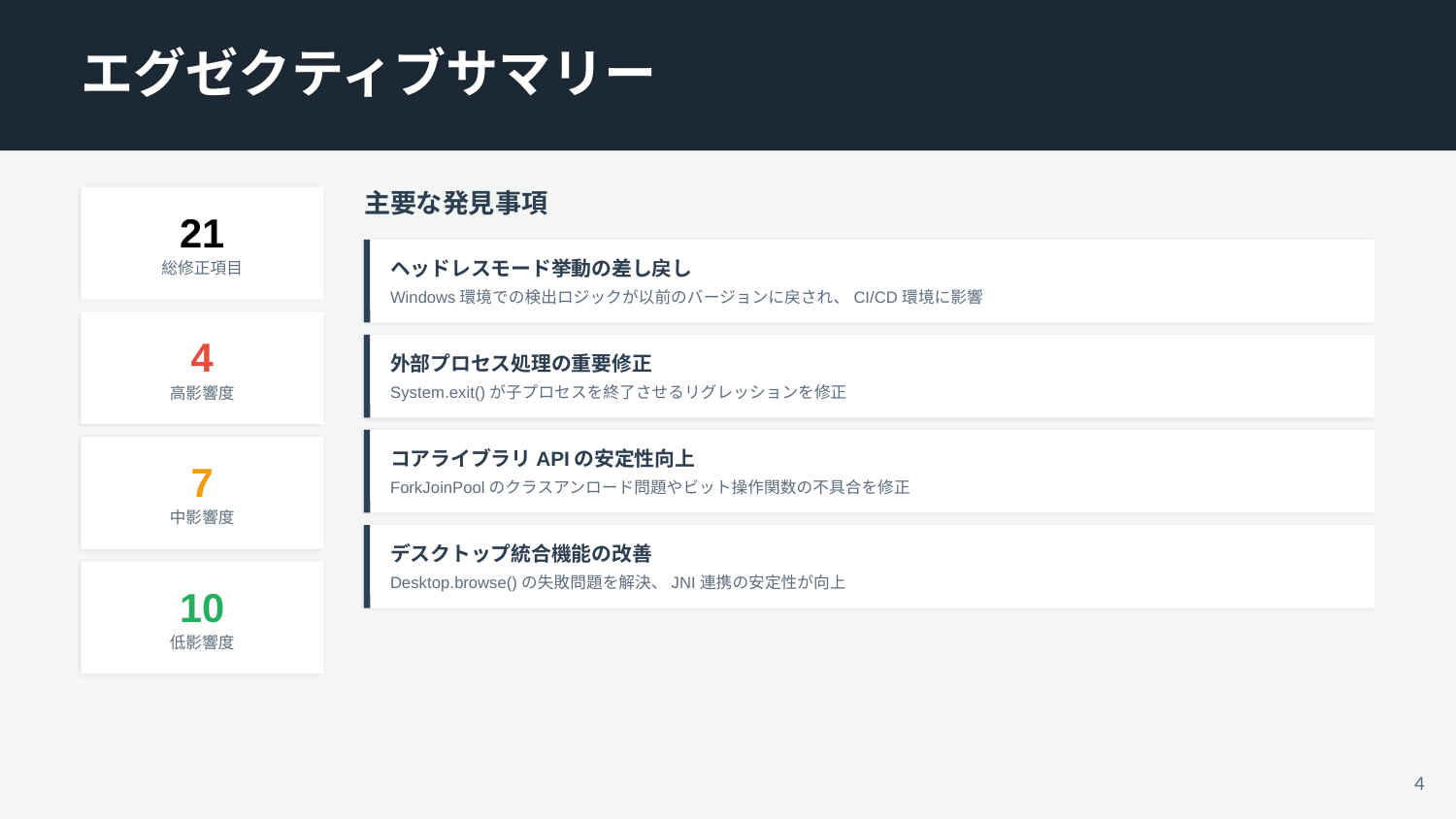

エグゼクティブサマリー

主要な発見事項
21

ヘッドレスモード挙動の差し戻し
総修正項目
Windows環境での検出ロジックが以前のバージョンに戻され、CI/CD環境に影響

4

外部プロセス処理の重要修正
System.exit()が子プロセスを終了させるリグレッションを修正
高影響度

コアライブラリAPIの安定性向上
7
ForkJoinPoolのクラスアンロード問題やビット操作関数の不具合を修正
中影響度

デスクトップ統合機能の改善

Desktop.browse()の失敗問題を解決、JNI連携の安定性が向上
10
低影響度
4